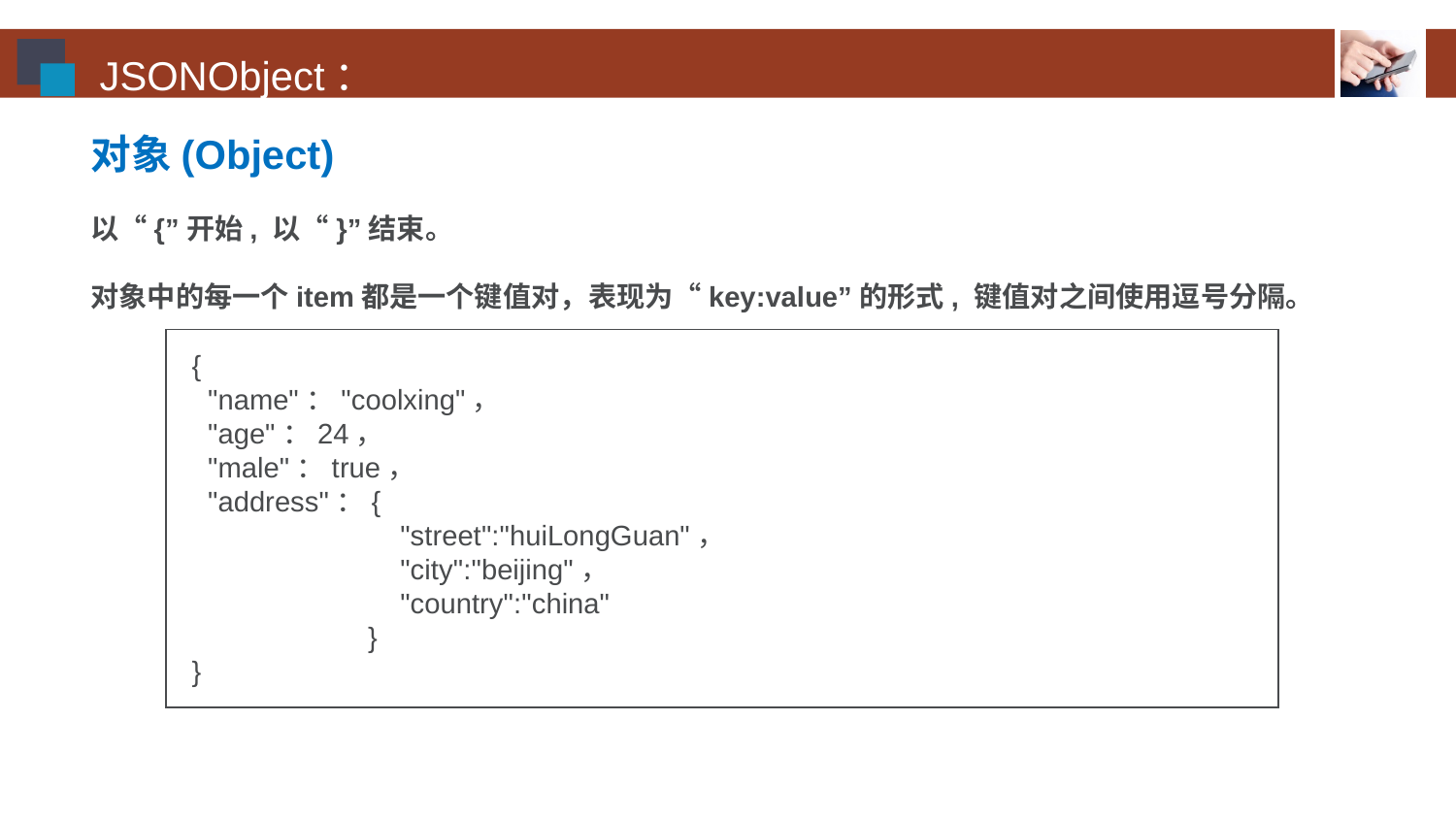

JSONObject：
对象(Object)

以“{”开始, 以“}”结束。

对象中的每一个item都是一个键值对，表现为“key:value”的形式, 键值对之间使用逗号分隔。

{
  "name"："coolxing"，
  "age"：24，
  "male"：true，
  "address"：{
                          "street":"huiLongGuan"，
                          "city":"beijing"，
                          "country":"china"
                      }
}